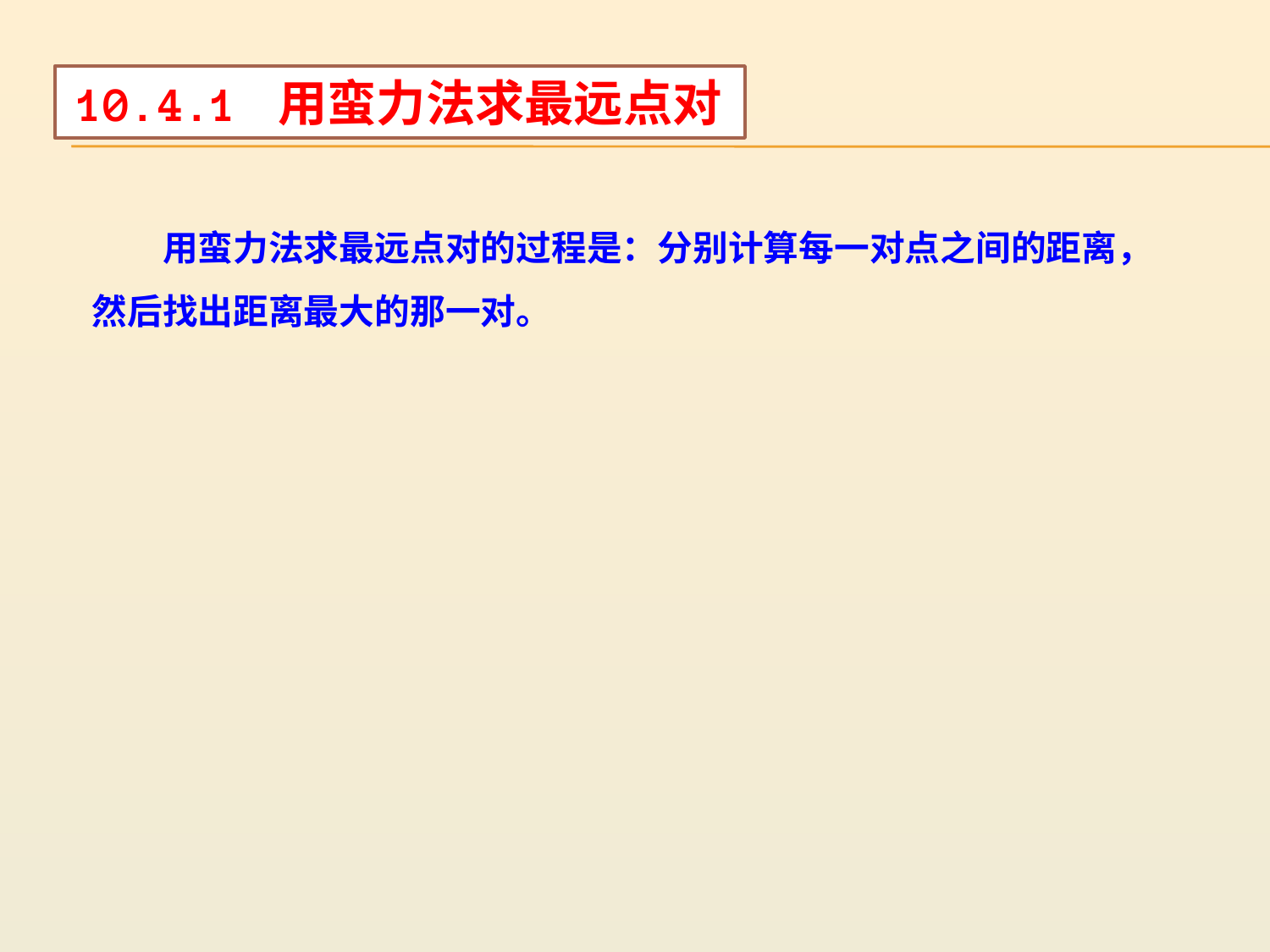

10.4.1 用蛮力法求最远点对
　　用蛮力法求最远点对的过程是：分别计算每一对点之间的距离，然后找出距离最大的那一对。